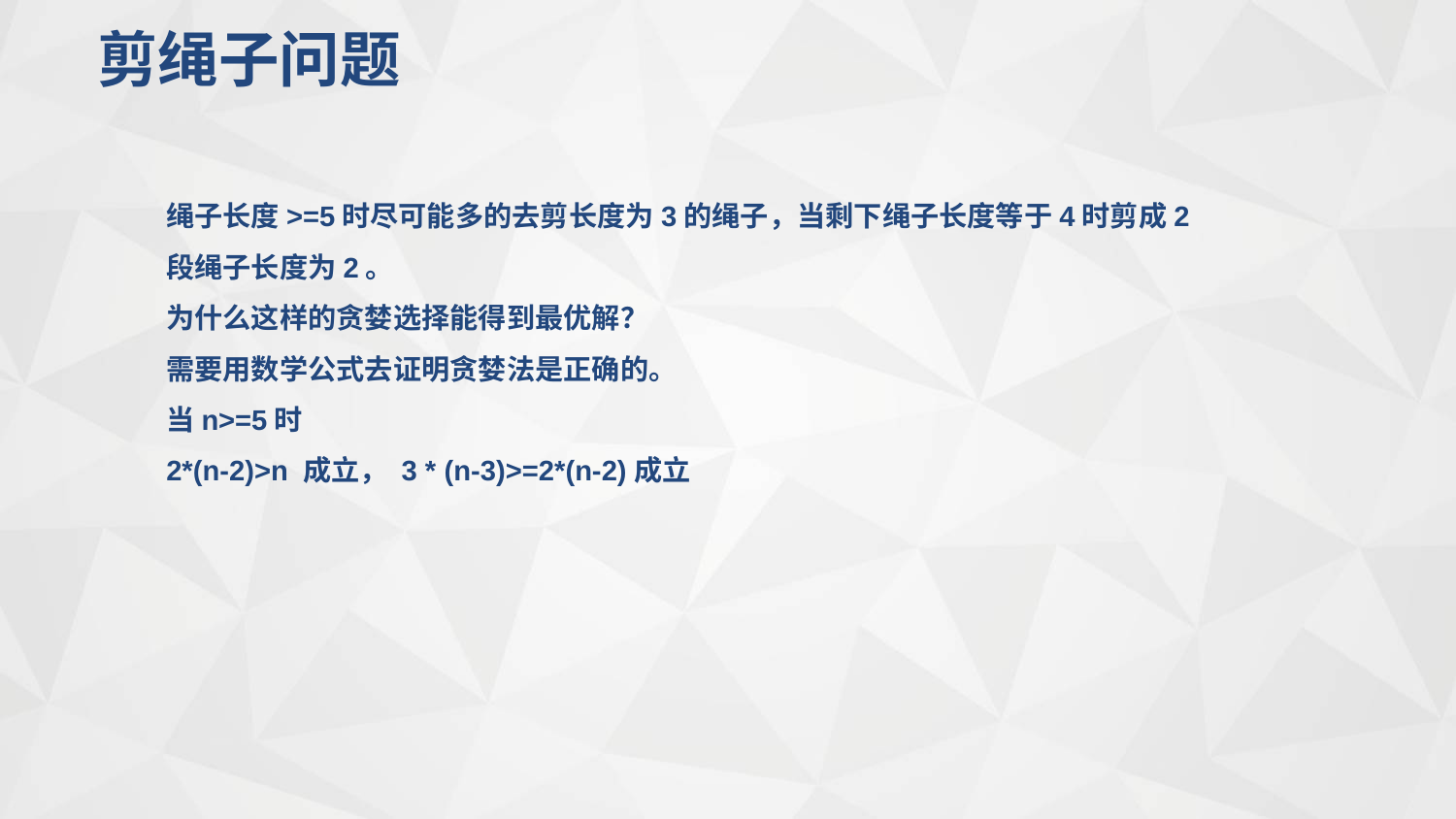

剪绳子问题
绳子长度>=5时尽可能多的去剪长度为3的绳子，当剩下绳子长度等于4时剪成2段绳子长度为2。
为什么这样的贪婪选择能得到最优解？
需要用数学公式去证明贪婪法是正确的。
当n>=5时
2*(n-2)>n 成立， 3 * (n-3)>=2*(n-2)成立